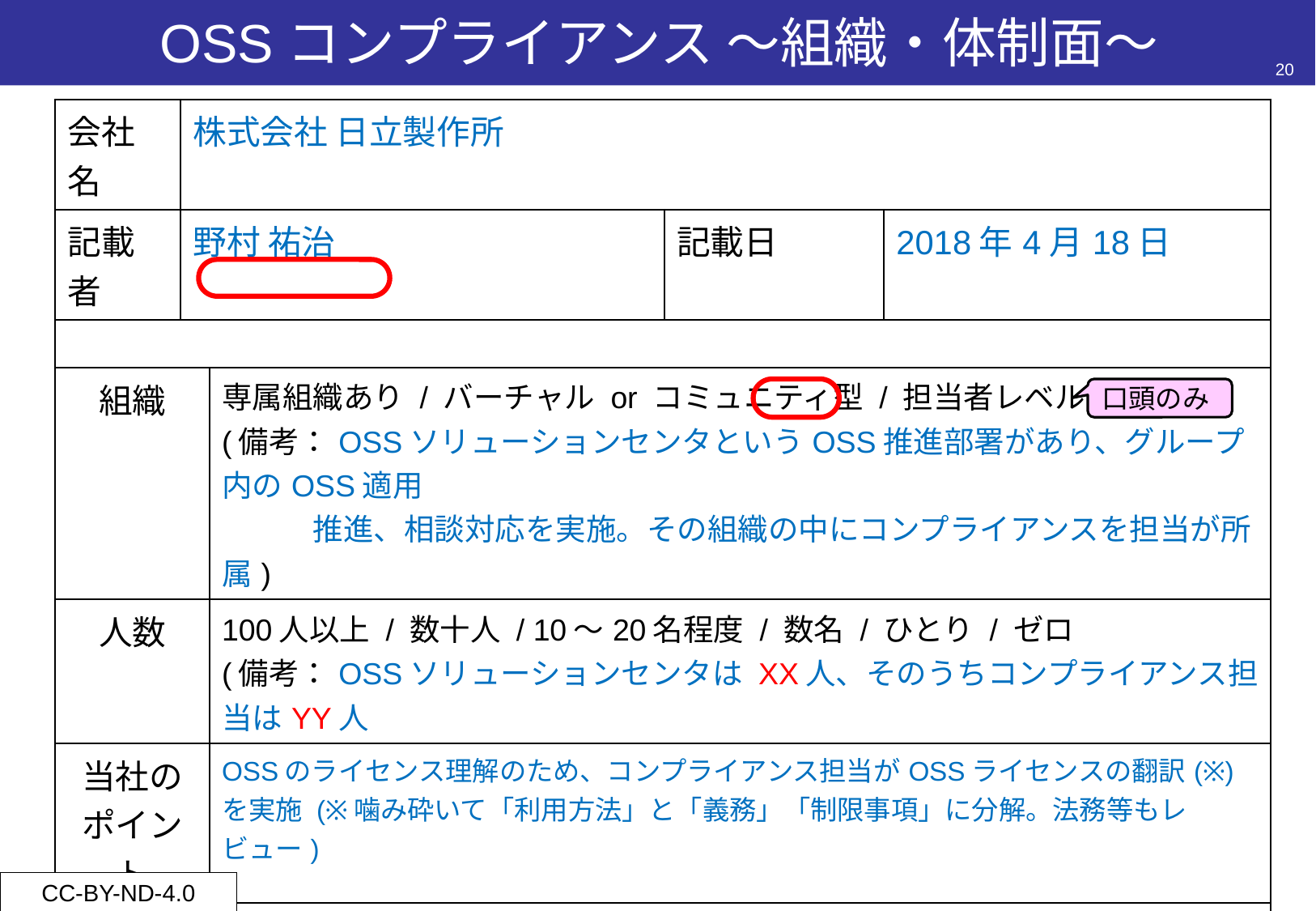

# OSSコンプライアンス ～組織・体制面～
20
| 会社名 | 株式会社 日立製作所 |  |  |  |
| --- | --- | --- | --- | --- |
| 記載者 | 野村 祐治 |  | 記載日 | 2018年4月18日 |
|  |  |  |  |  |
| 組織 |  | 専属組織あり / バーチャル or コミュニティ型 / 担当者レベル / Alone (備考：OSSソリューションセンタというOSS推進部署があり、グループ内のOSS適用 　　　推進、相談対応を実施。その組織の中にコンプライアンスを担当が所属) |  |  |
| 人数 |  | 100人以上 / 数十人 / 10～20名程度 / 数名 / ひとり / ゼロ (備考：OSSソリューションセンタは XX人、そのうちコンプライアンス担当はYY人 |  |  |
| 当社のポイント |  | OSSのライセンス理解のため、コンプライアンス担当がOSSライセンスの翻訳(※)を実施 (※噛み砕いて「利用方法」と「義務」「制限事項」に分解。法務等もレビュー) |  |  |
| 課題 |  | ・OSSの導入が増えすぎてライセンスの翻訳が追い付かない。 ・翻訳作業が属人的になりすぎて体制の強化が行いにくい。 |  |  |
| 備考 |  | ・OSSライセンスの翻訳は2013年頃から実施(特定の事業部の活動) ・OSSの取扱い規則、OSSを活用するためのインフラも事業部毎に制定・構築。 ・2015年10月に専門組織(OSSソリューションセンタ)設立 　★OSSを先行して扱っていた事業部のコンプライアンス部署から移動(←私も...) 　★日立グループ向けに、先行していた事業部の活動を展開中。 ・日立グループのOSSの取扱い規則を、業界標準(?)のOpenChainに対応したもの 　にしていきたい。 |  |  |

口頭のみ

CC-BY-ND-4.0